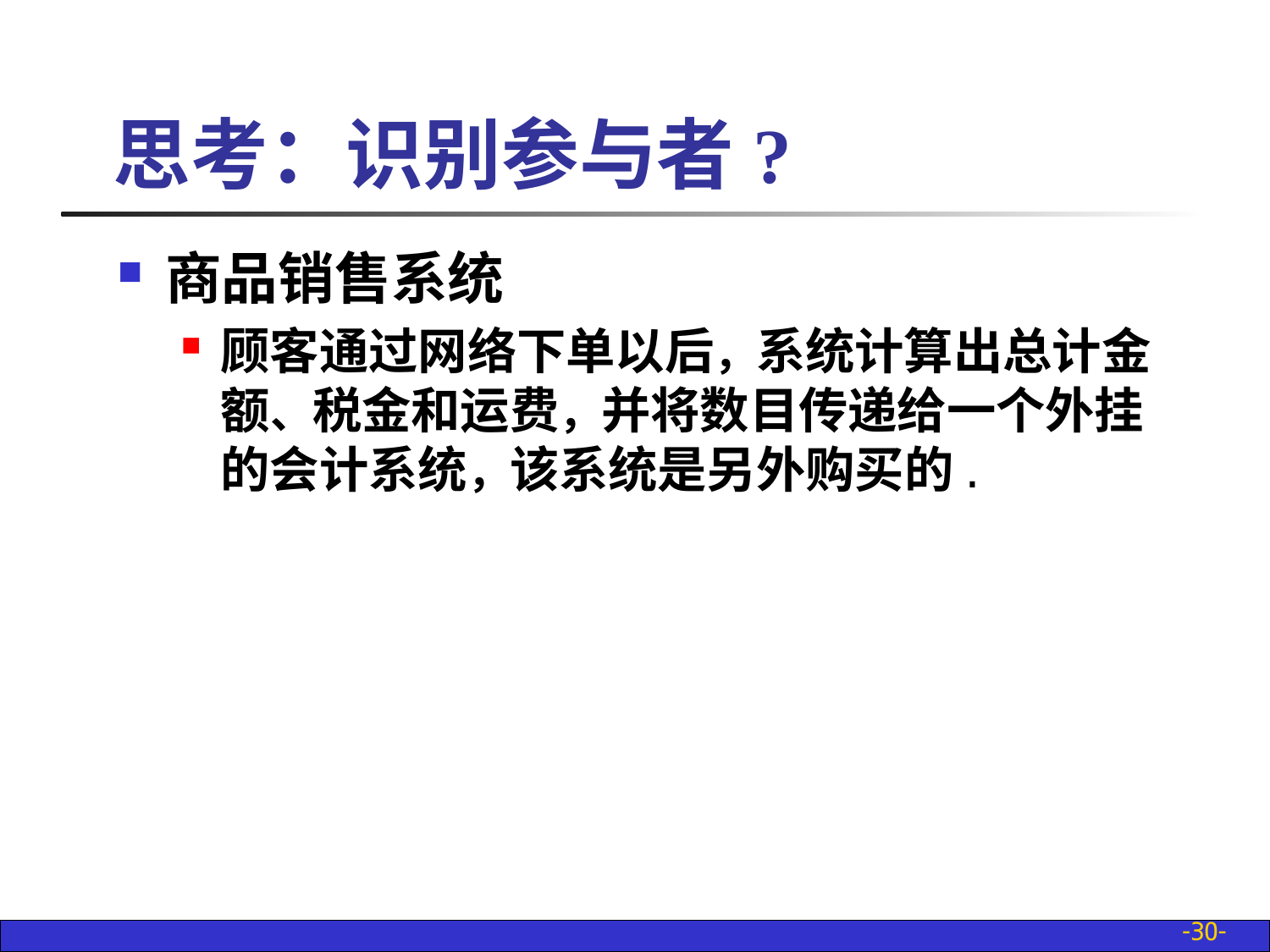

# 思考：识别参与者?
商品销售系统
顾客通过网络下单以后，系统计算出总计金额、税金和运费，并将数目传递给一个外挂的会计系统，该系统是另外购买的.
-30-